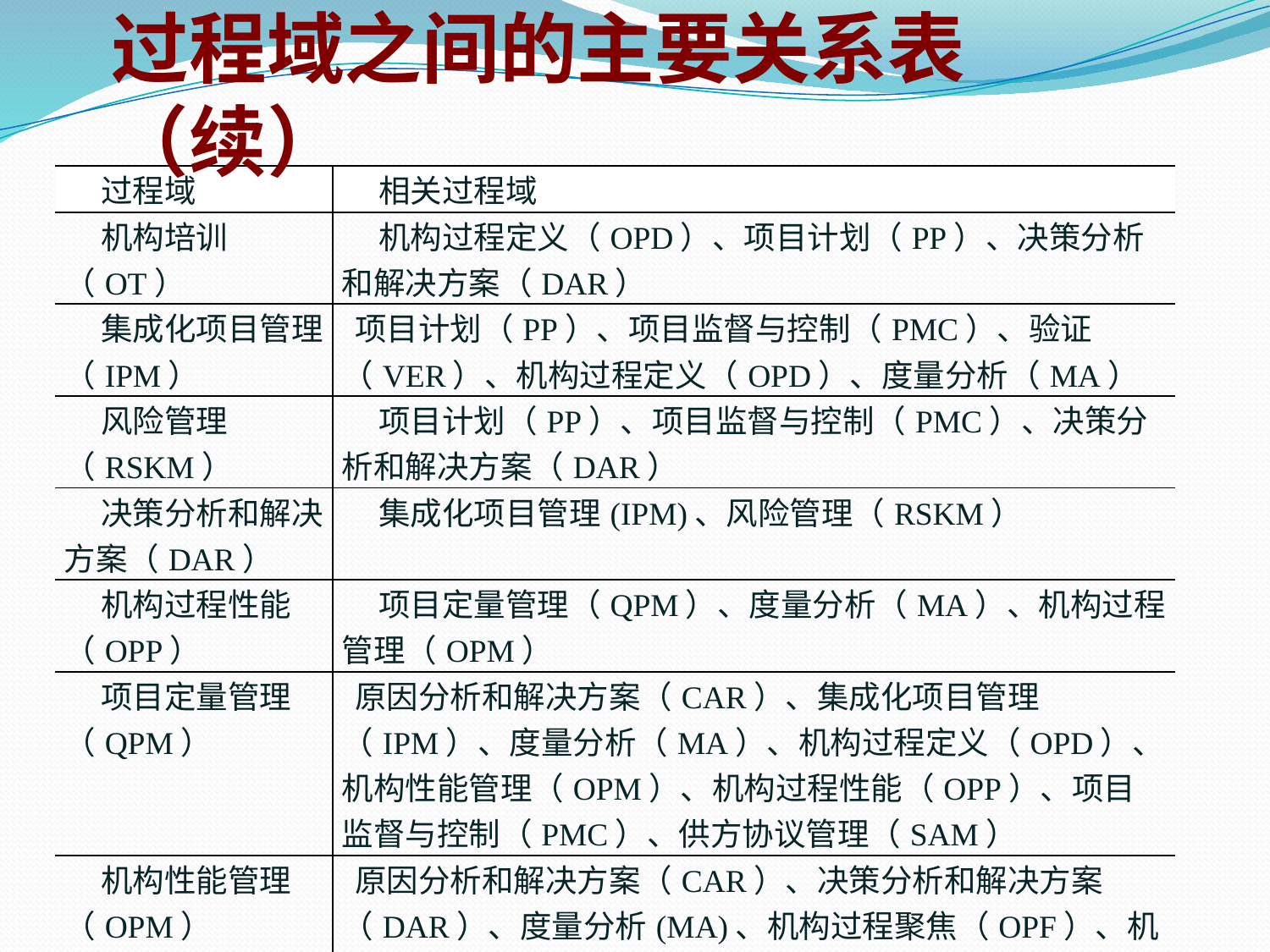

过程域之间的主要关系表（续）
| 过程域 | 相关过程域 |
| --- | --- |
| 机构培训（OT） | 机构过程定义（OPD）、项目计划（PP）、决策分析和解决方案（DAR） |
| 集成化项目管理（IPM） | 项目计划（PP）、项目监督与控制（PMC）、验证（VER）、机构过程定义（OPD）、度量分析（MA） |
| 风险管理（RSKM） | 项目计划（PP）、项目监督与控制（PMC）、决策分析和解决方案（DAR） |
| 决策分析和解决方案（DAR） | 集成化项目管理(IPM)、风险管理（RSKM） |
| 机构过程性能（OPP） | 项目定量管理（QPM）、度量分析（MA）、机构过程管理（OPM） |
| 项目定量管理（QPM） | 原因分析和解决方案（CAR）、集成化项目管理（IPM）、度量分析（MA）、机构过程定义（OPD）、机构性能管理（OPM）、机构过程性能（OPP）、项目监督与控制（PMC）、供方协议管理（SAM） |
| 机构性能管理（OPM） | 原因分析和解决方案（CAR）、决策分析和解决方案（DAR）、度量分析(MA)、机构过程聚焦（OPF）、机构过程性能（OPP）、机构培训（OT） |
| 原因分析和解决方案（CAR） | 定量项目管理（QPM）、度量分析（MA）、机构性能管理（OPM） |